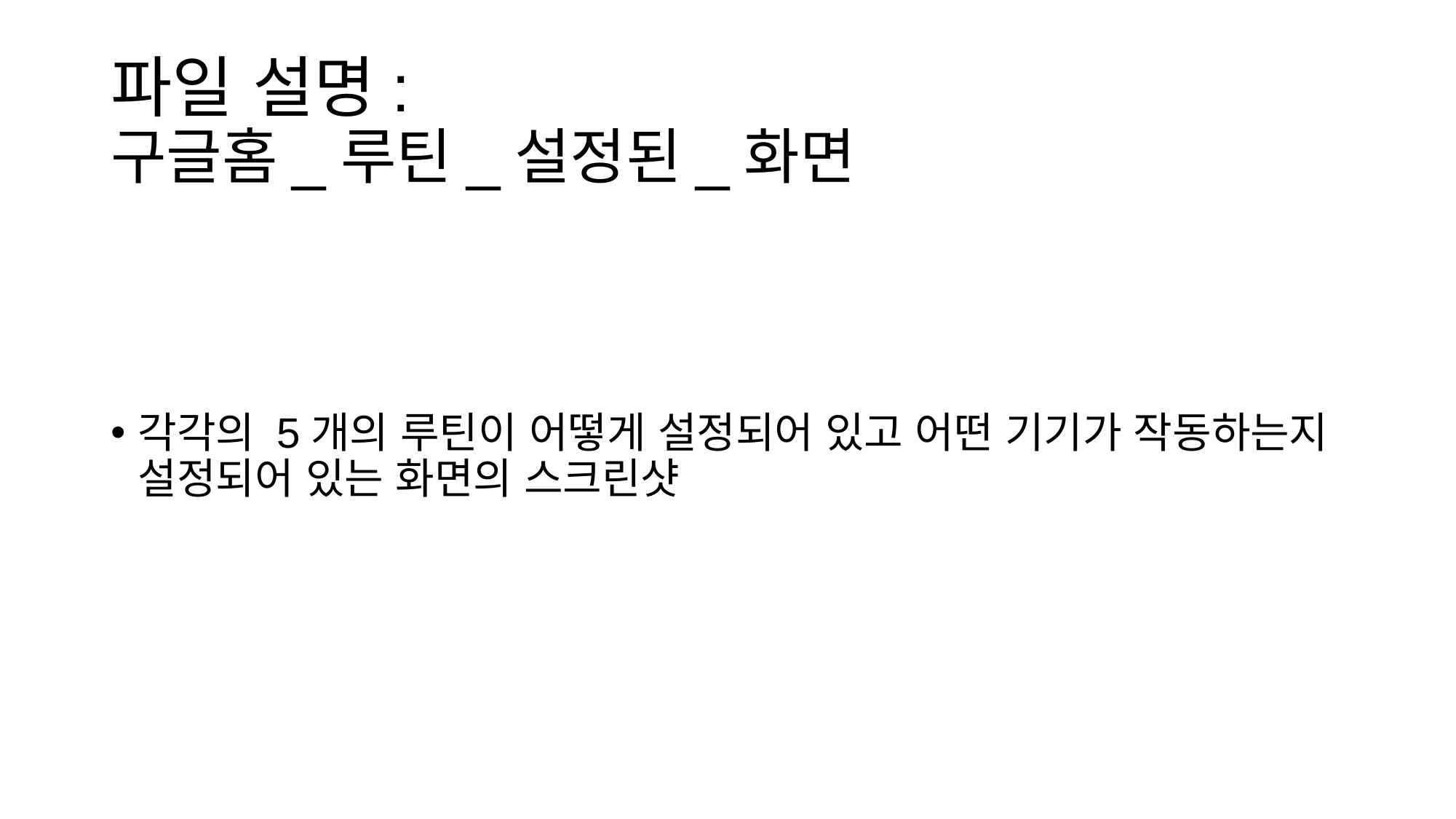

# 파일 설명: 구글홈_루틴_설정된_화면

각각의 5개의 루틴이 어떻게 설정되어 있고 어떤 기기가 작동하는지 설정되어 있는 화면의 스크린샷